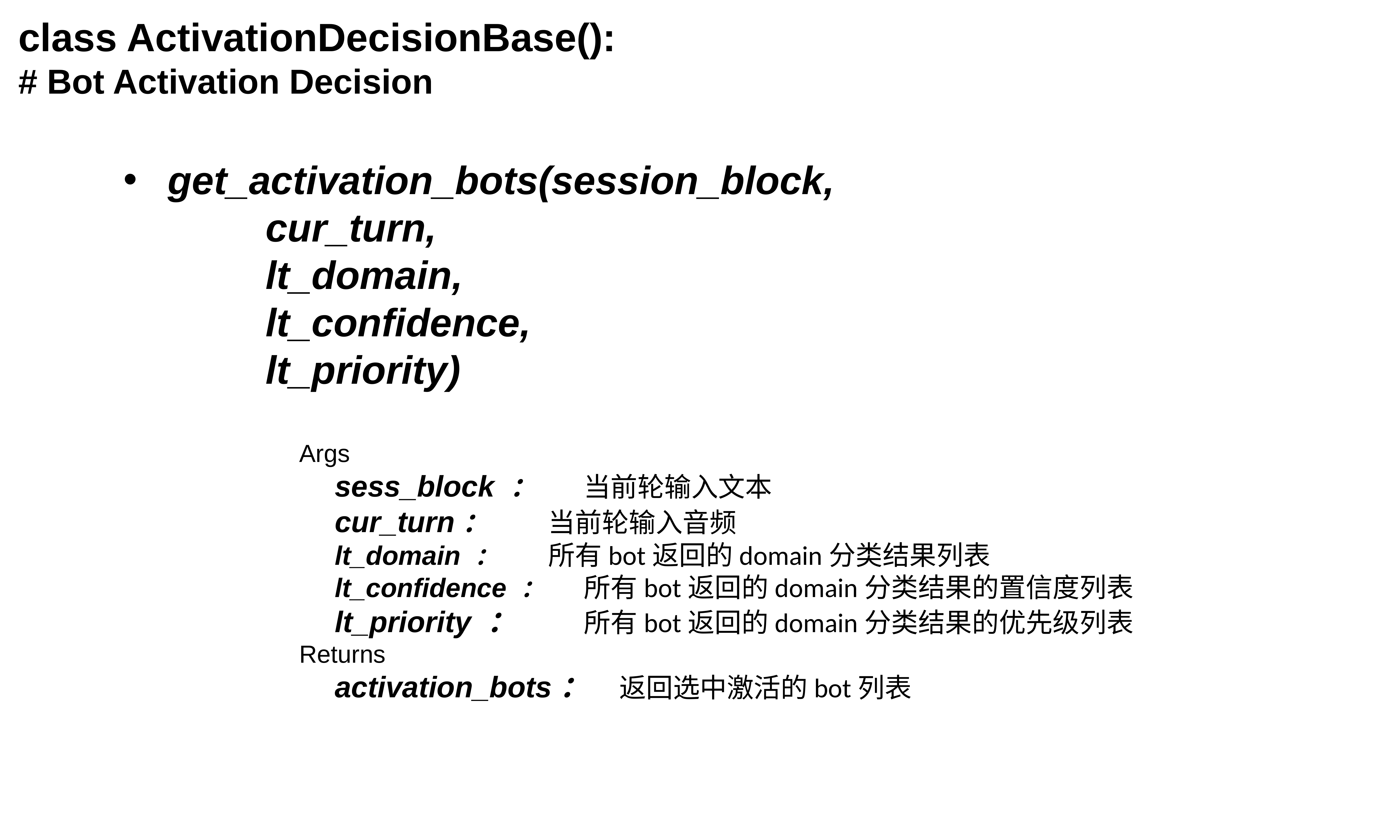

class ActivationDecisionBase():
# Bot Activation Decision
get_activation_bots(session_block,
				cur_turn,
				lt_domain,
				lt_confidence,
				lt_priority)
Args
	sess_block ：		当前轮输入文本
	cur_turn：		当前轮输入音频
	lt_domain ：		所有bot返回的domain分类结果列表
	lt_confidence ：		所有bot返回的domain分类结果的置信度列表
	lt_priority ：		所有bot返回的domain分类结果的优先级列表
Returns
	activation_bots：	返回选中激活的bot列表